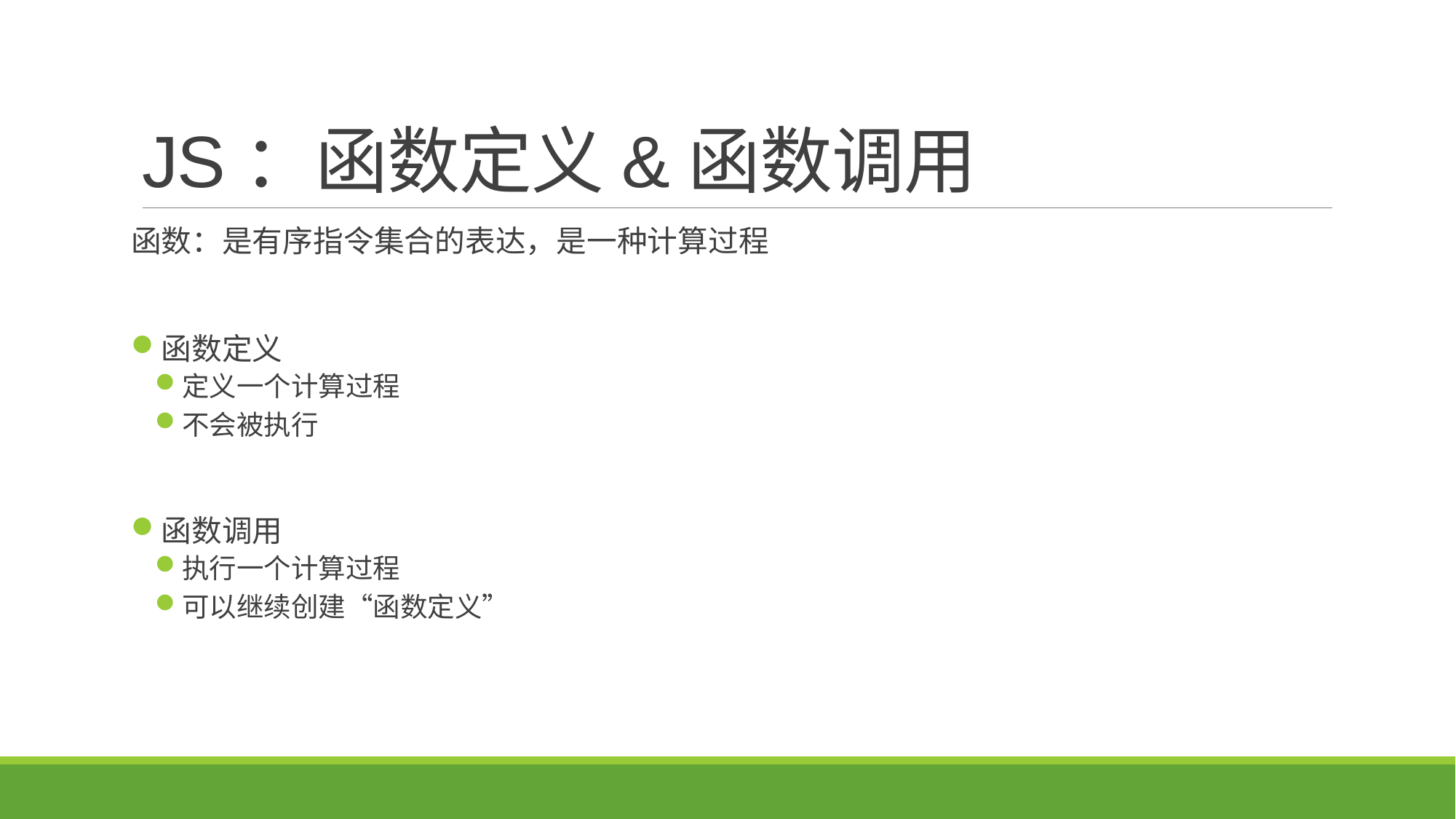

# JS：函数定义&函数调用
函数：是有序指令集合的表达，是一种计算过程

函数定义
定义一个计算过程
不会被执行

函数调用
执行一个计算过程
可以继续创建“函数定义”